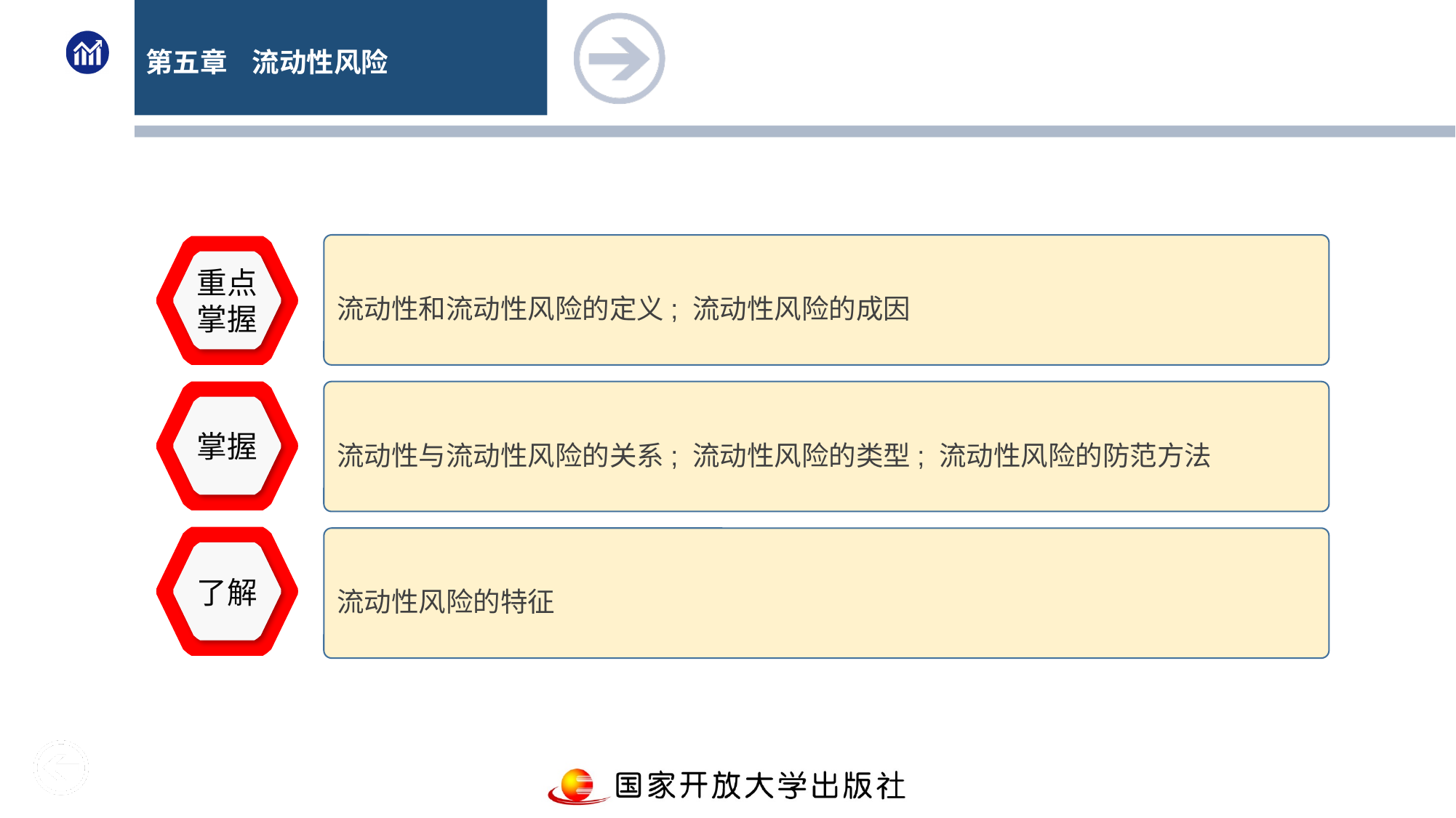

第五章    流动性风险
流动性和流动性风险的定义; 流动性风险的成因

重点掌握

掌握
流动性与流动性风险的关系; 流动性风险的类型; 流动性风险的防范方法

了解
流动性风险的特征